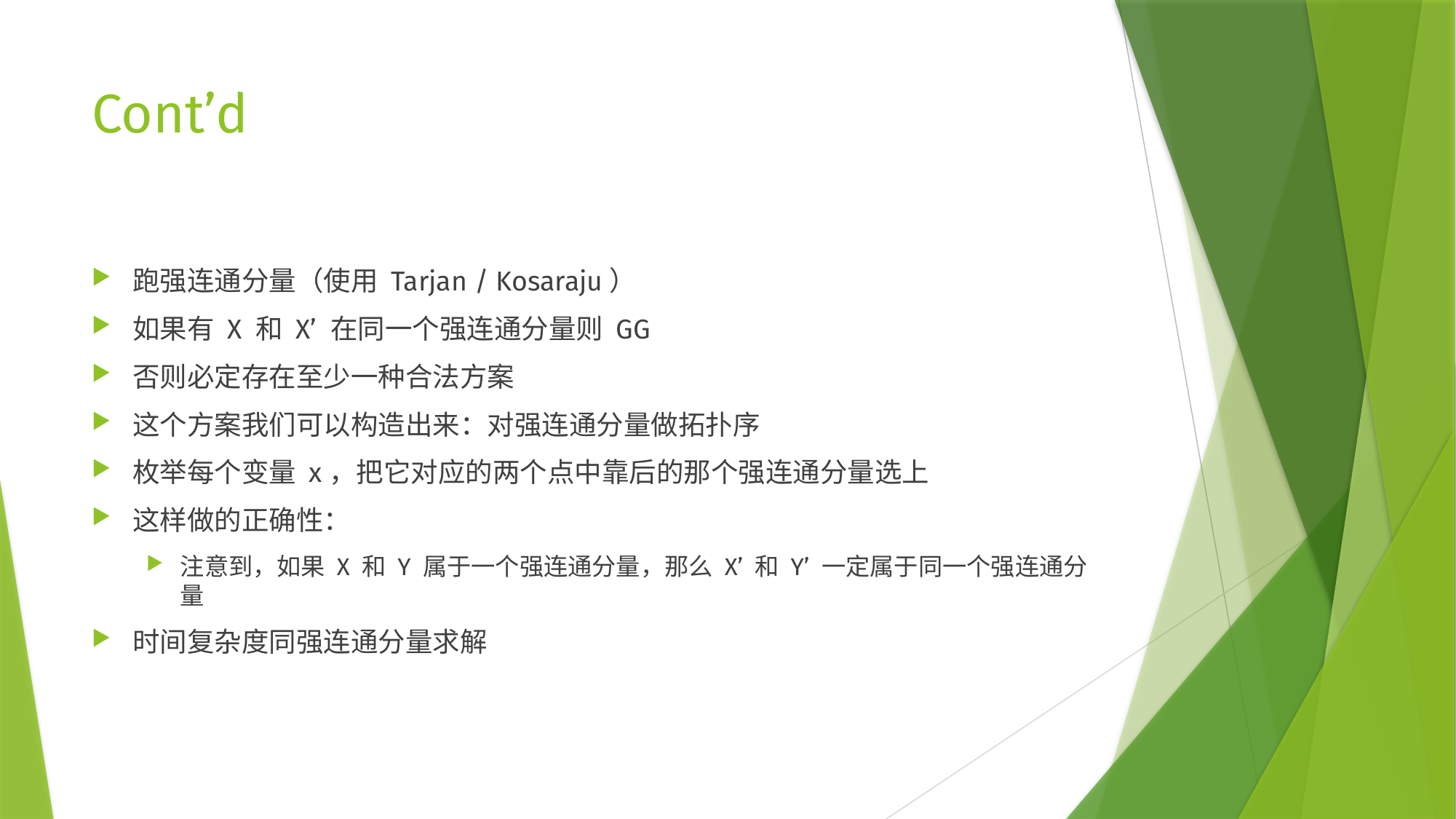

# Cont’d
跑强连通分量（使用 Tarjan / Kosaraju）
如果有 X 和 X’ 在同一个强连通分量则 GG
否则必定存在至少一种合法方案
这个方案我们可以构造出来：对强连通分量做拓扑序
枚举每个变量 x，把它对应的两个点中靠后的那个强连通分量选上
这样做的正确性：
注意到，如果 X 和 Y 属于一个强连通分量，那么 X’ 和 Y’ 一定属于同一个强连通分量
时间复杂度同强连通分量求解